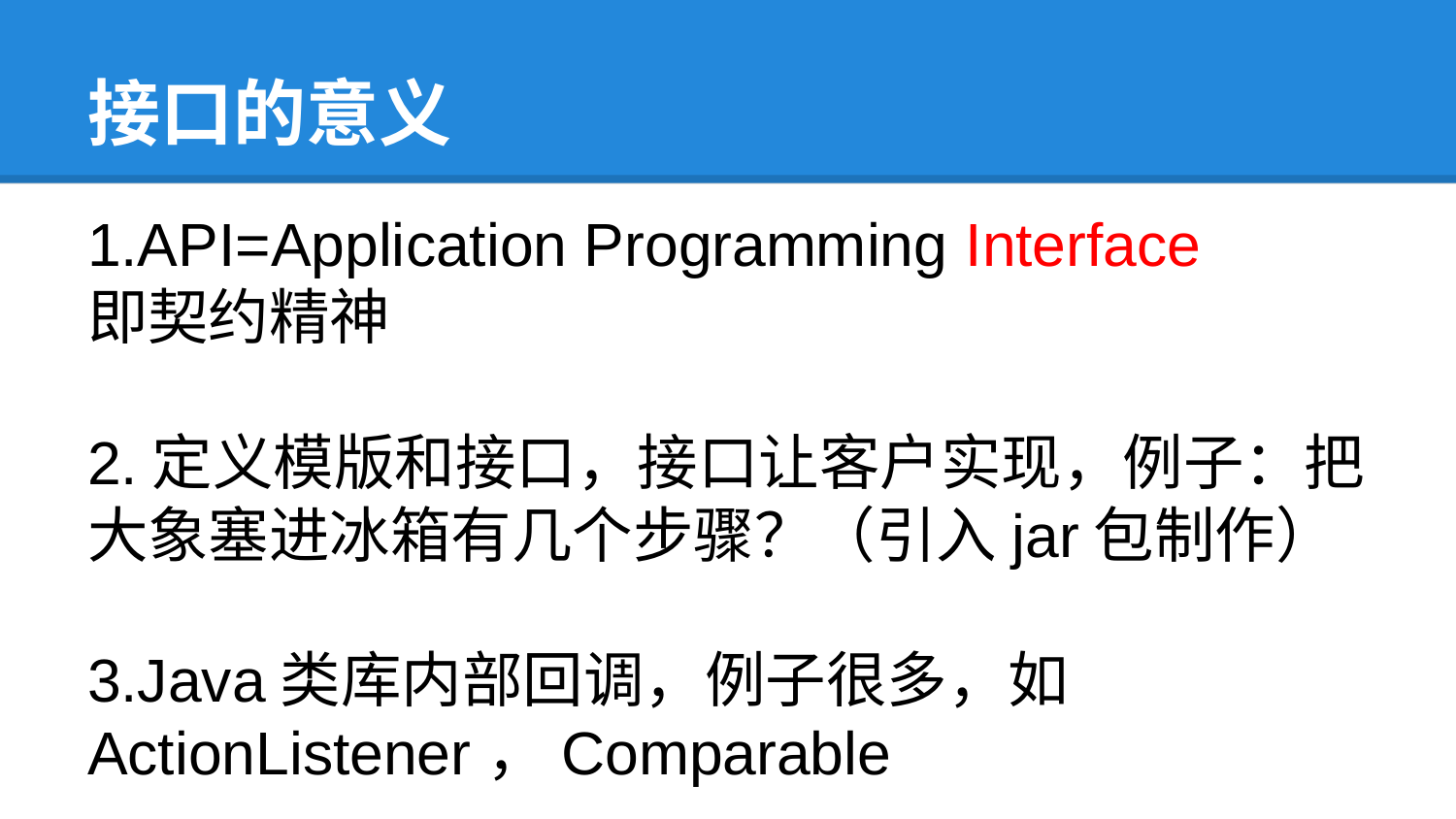

# 接口的意义
1.API=Application Programming Interface
即契约精神

2.定义模版和接口，接口让客户实现，例子：把大象塞进冰箱有几个步骤？（引入jar包制作）

3.Java类库内部回调，例子很多，如ActionListener，Comparable